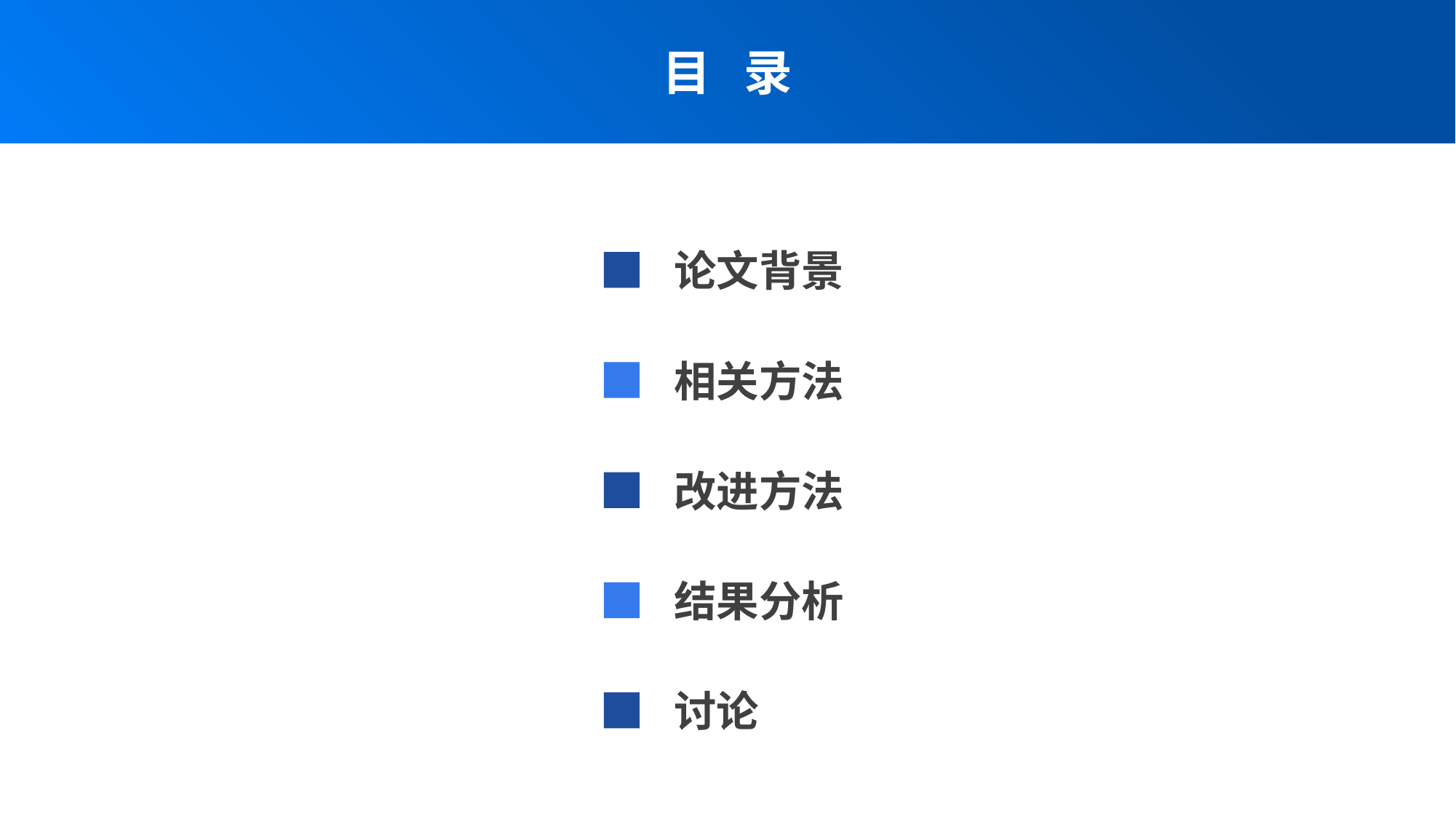

目   录
论文背景

相关方法

改进方法

结果分析

讨论